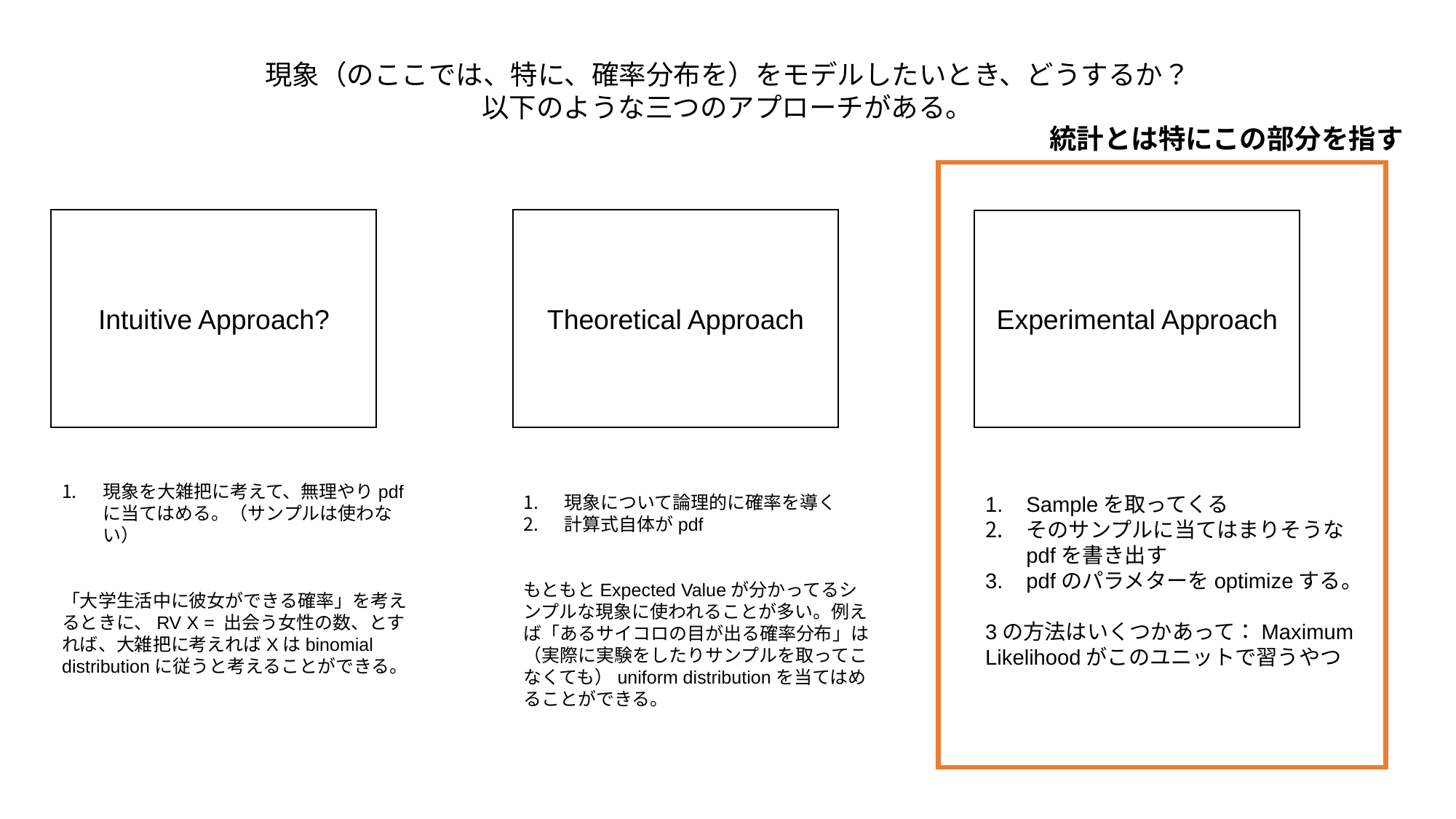

現象（のここでは、特に、確率分布を）をモデルしたいとき、どうするか？
以下のような三つのアプローチがある。

統計とは特にこの部分を指す

Intuitive Approach?
Theoretical Approach
Experimental Approach
現象を大雑把に考えて、無理やりpdfに当てはめる。（サンプルは使わない）

「大学生活中に彼女ができる確率」を考えるときに、RV X = 出会う女性の数、とすれば、大雑把に考えればXはbinomial distributionに従うと考えることができる。
現象について論理的に確率を導く
計算式自体がpdf

もともとExpected Valueが分かってるシンプルな現象に使われることが多い。例えば「あるサイコロの目が出る確率分布」は（実際に実験をしたりサンプルを取ってこなくても）uniform distributionを当てはめることができる。
Sampleを取ってくる
そのサンプルに当てはまりそうなpdfを書き出す
pdfのパラメターをoptimizeする。

3の方法はいくつかあって：Maximum Likelihoodがこのユニットで習うやつ